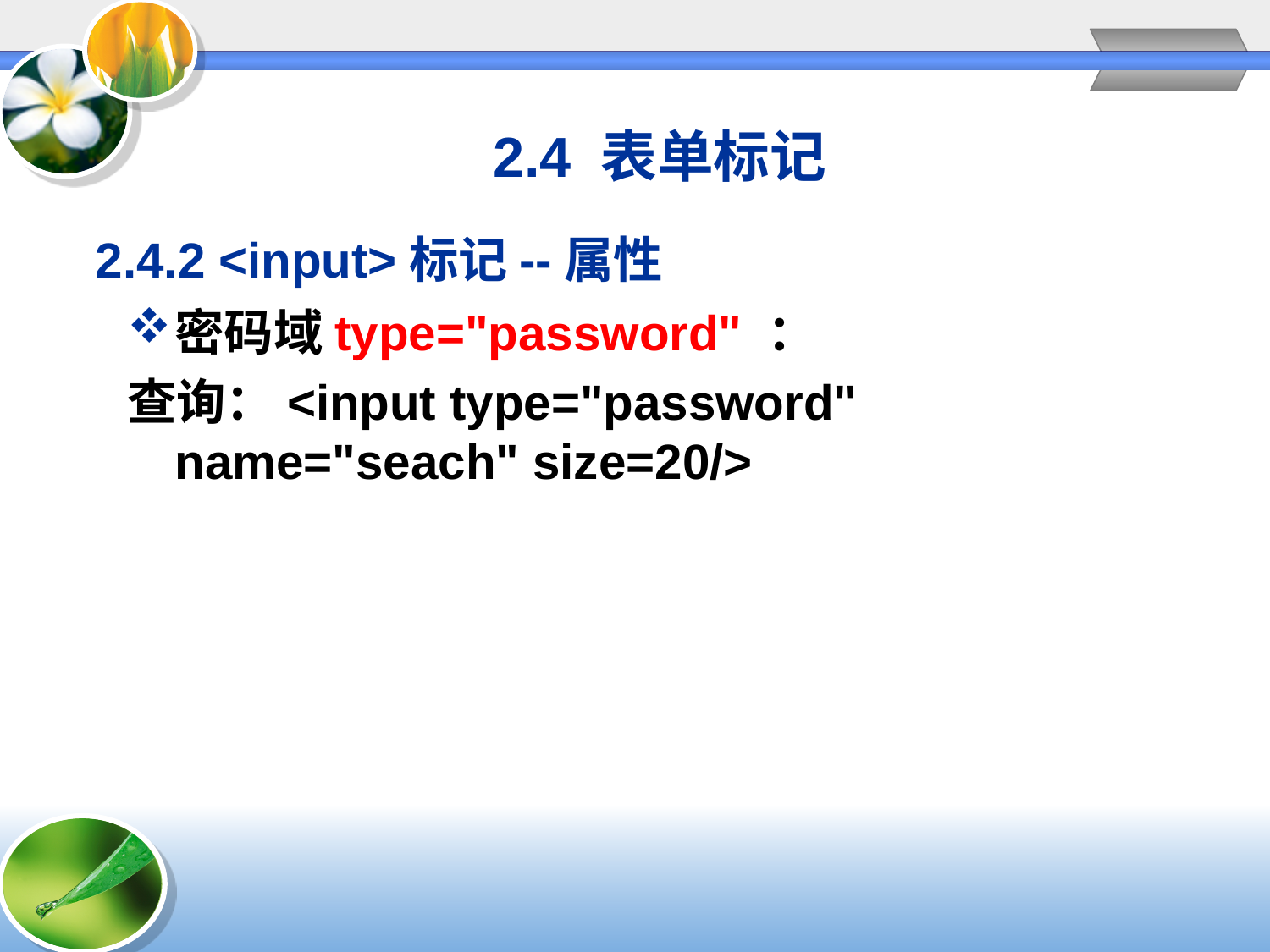

# 2.4 表单标记
2.4.2 <input>标记--属性

密码域type="password" ：
查询：<input type="password" name="seach" size=20/>